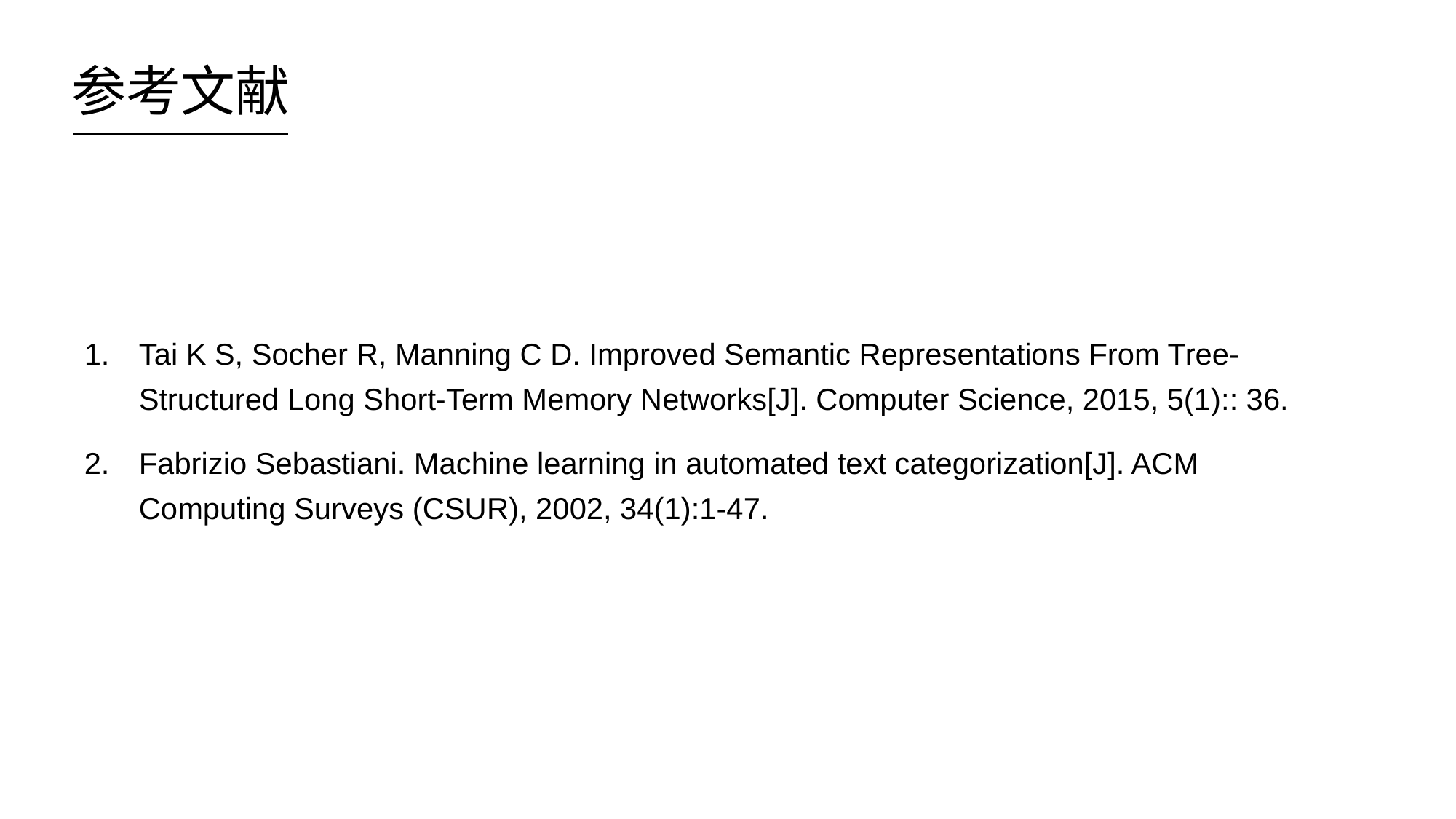

参考文献
Tai K S, Socher R, Manning C D. Improved Semantic Representations From Tree-Structured Long Short-Term Memory Networks[J]. Computer Science, 2015, 5(1):: 36.
Fabrizio Sebastiani. Machine learning in automated text categorization[J]. ACM Computing Surveys (CSUR), 2002, 34(1):1-47.